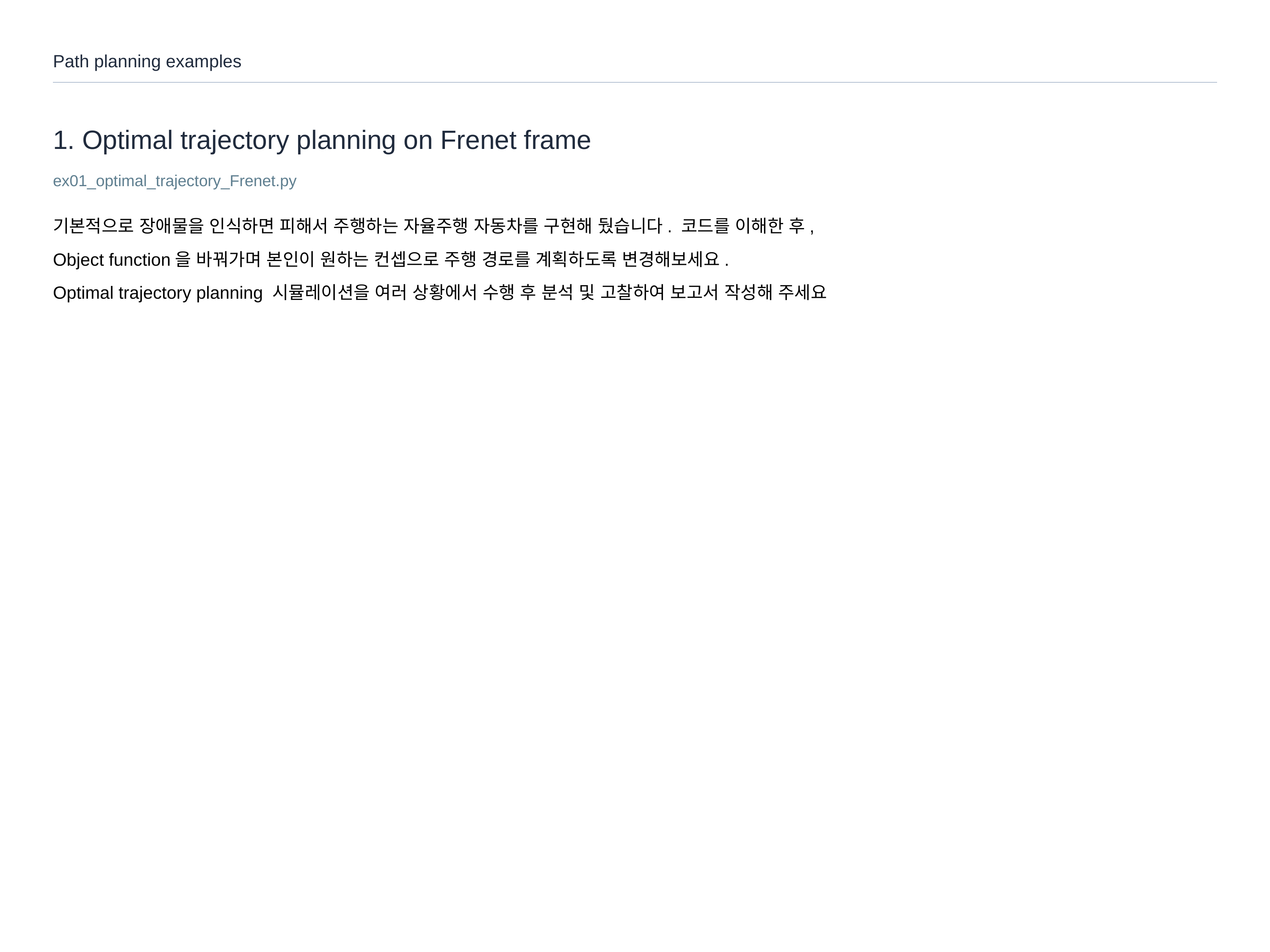

Path planning examples
# 1. Optimal trajectory planning on Frenet frame
ex01_optimal_trajectory_Frenet.py
기본적으로 장애물을 인식하면 피해서 주행하는 자율주행 자동차를 구현해 뒀습니다. 코드를 이해한 후,
Object function을 바꿔가며 본인이 원하는 컨셉으로 주행 경로를 계획하도록 변경해보세요.
Optimal trajectory planning 시뮬레이션을 여러 상황에서 수행 후 분석 및 고찰하여 보고서 작성해 주세요